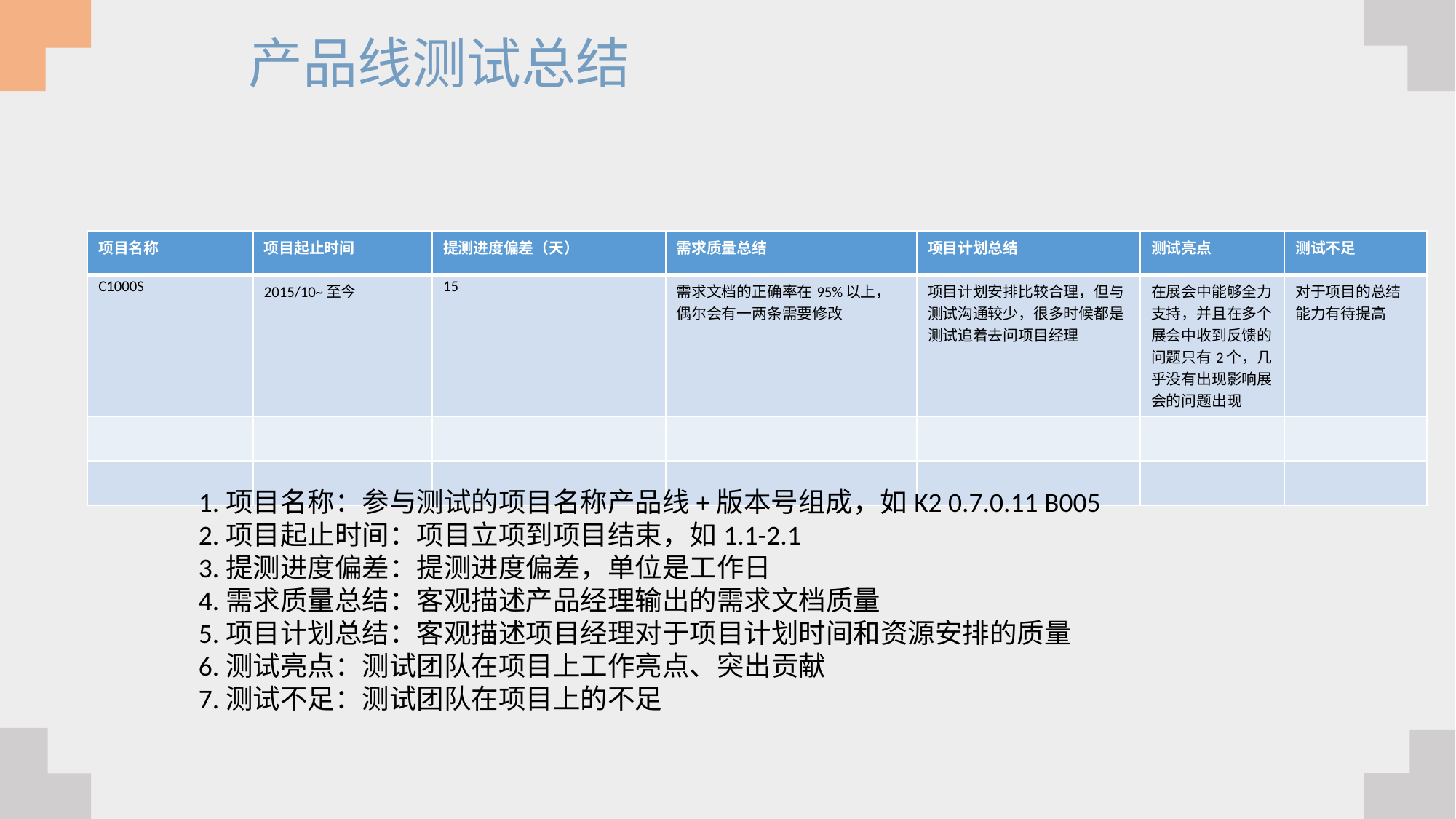

产品线测试总结
| 项目名称 | 项目起止时间 | 提测进度偏差（天） | 需求质量总结 | 项目计划总结 | 测试亮点 | 测试不足 |
| --- | --- | --- | --- | --- | --- | --- |
| C1000S | 2015/10~至今 | 15 | 需求文档的正确率在95%以上，偶尔会有一两条需要修改 | 项目计划安排比较合理，但与测试沟通较少，很多时候都是测试追着去问项目经理 | 在展会中能够全力支持，并且在多个展会中收到反馈的问题只有2个，几乎没有出现影响展会的问题出现 | 对于项目的总结能力有待提高 |
|  |  |  |  |  |  |  |
|  |  |  |  |  |  |  |
1.项目名称：参与测试的项目名称产品线+版本号组成，如K2 0.7.0.11 B005
2.项目起止时间：项目立项到项目结束，如1.1-2.1
3.提测进度偏差：提测进度偏差，单位是工作日
4.需求质量总结：客观描述产品经理输出的需求文档质量
5.项目计划总结：客观描述项目经理对于项目计划时间和资源安排的质量
6.测试亮点：测试团队在项目上工作亮点、突出贡献
7.测试不足：测试团队在项目上的不足